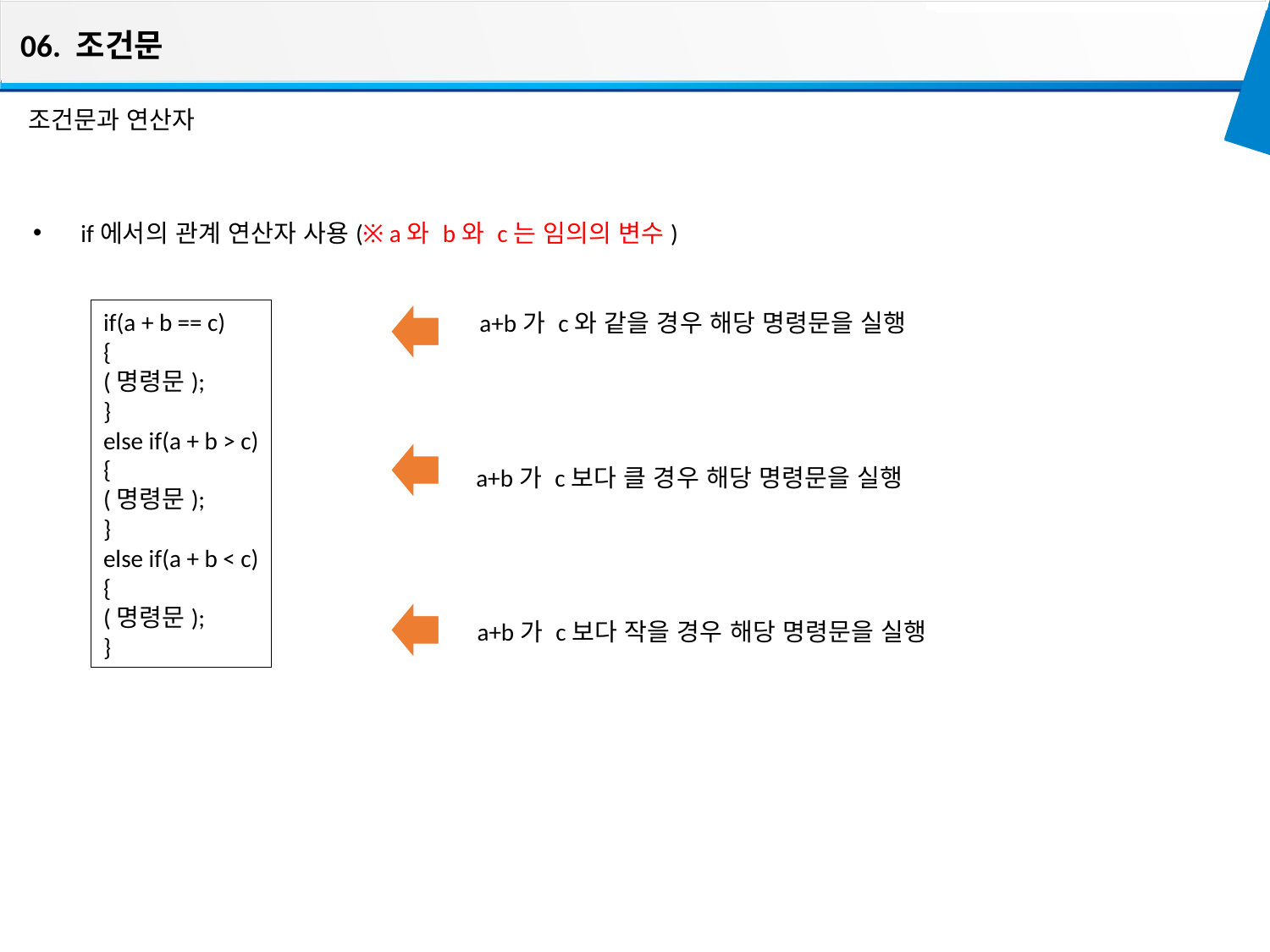

06. 조건문

조건문과 연산자
if에서의 관계 연산자 사용(※ a와 b와 c는 임의의 변수)
if(a + b == c)
{
(명령문);
}
else if(a + b > c)
{
(명령문);
}
else if(a + b < c)
{
(명령문);
}

a+b가 c와 같을 경우 해당 명령문을 실행

a+b가 c보다 클 경우 해당 명령문을 실행

a+b가 c보다 작을 경우 해당 명령문을 실행